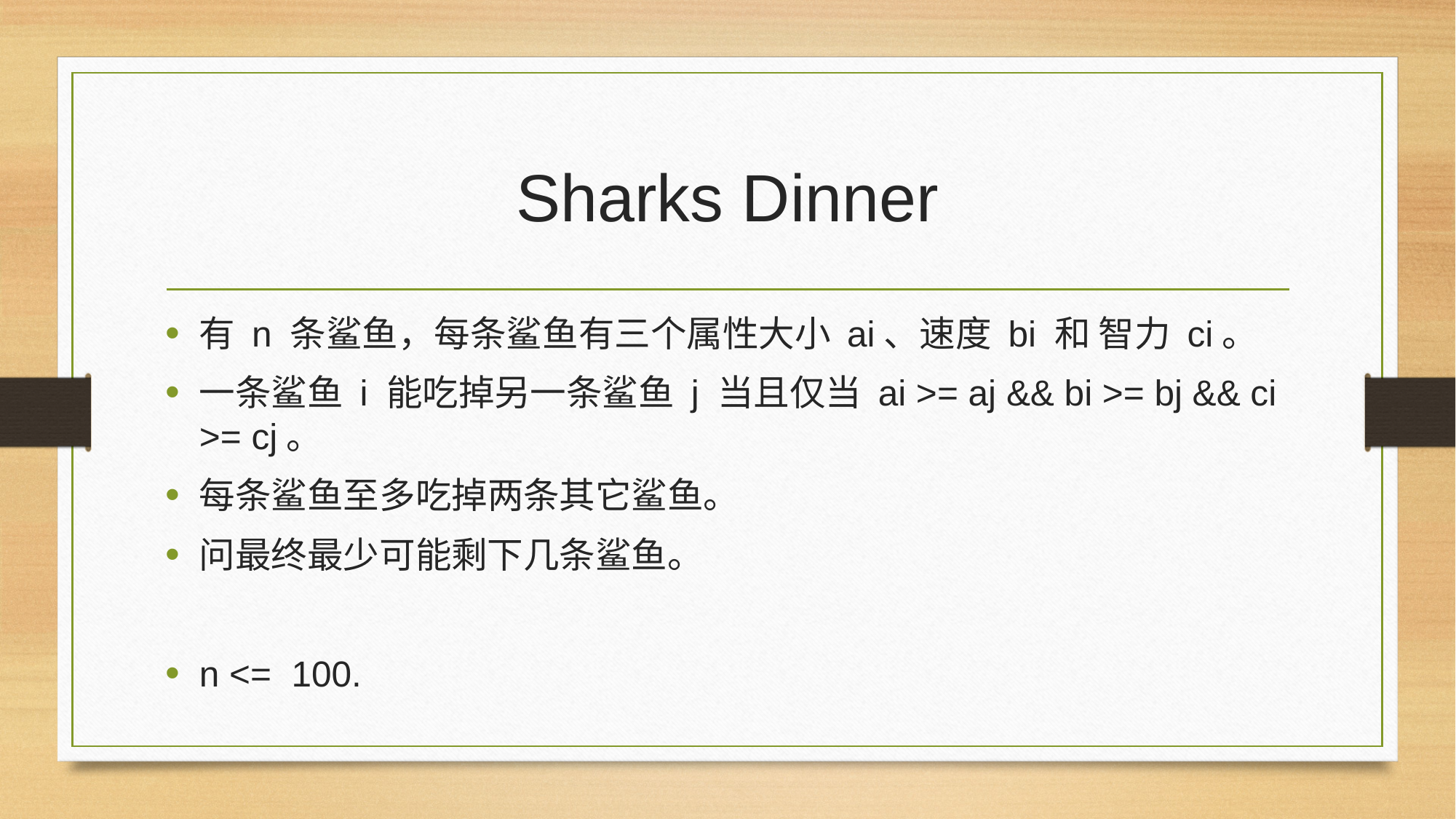

# Sharks Dinner
有 n 条鲨鱼，每条鲨鱼有三个属性大小 ai、速度 bi 和 智力 ci。
一条鲨鱼 i 能吃掉另一条鲨鱼 j 当且仅当 ai >= aj && bi >= bj && ci >= cj。
每条鲨鱼至多吃掉两条其它鲨鱼。
问最终最少可能剩下几条鲨鱼。

n <=  100.